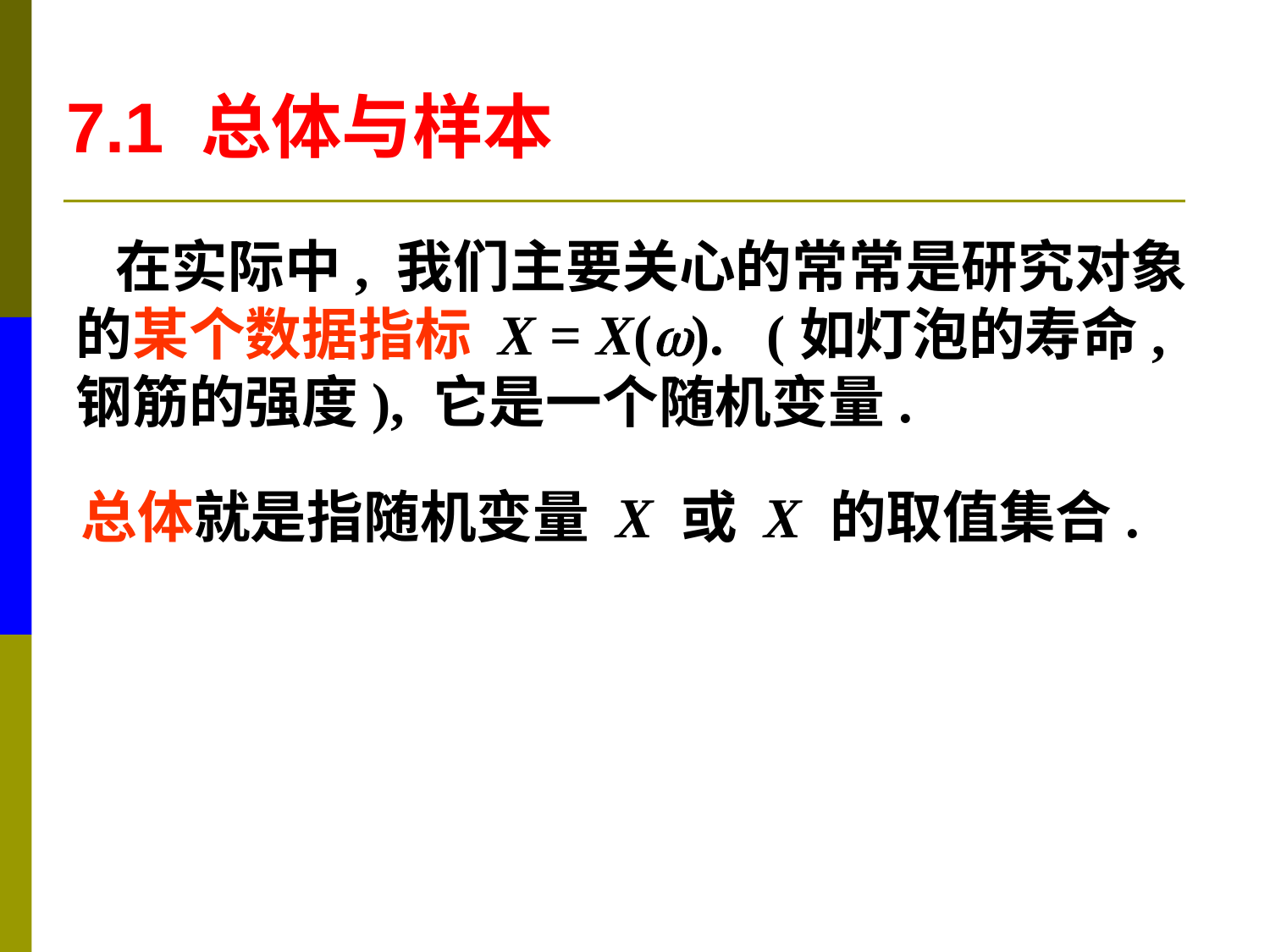

7.1 总体与样本
  在实际中, 我们主要关心的常常是研究对象
的某个数据指标 X = X(ω).   (如灯泡的寿命,
钢筋的强度), 它是一个随机变量.
总体就是指随机变量 X 或 X 的取值集合.